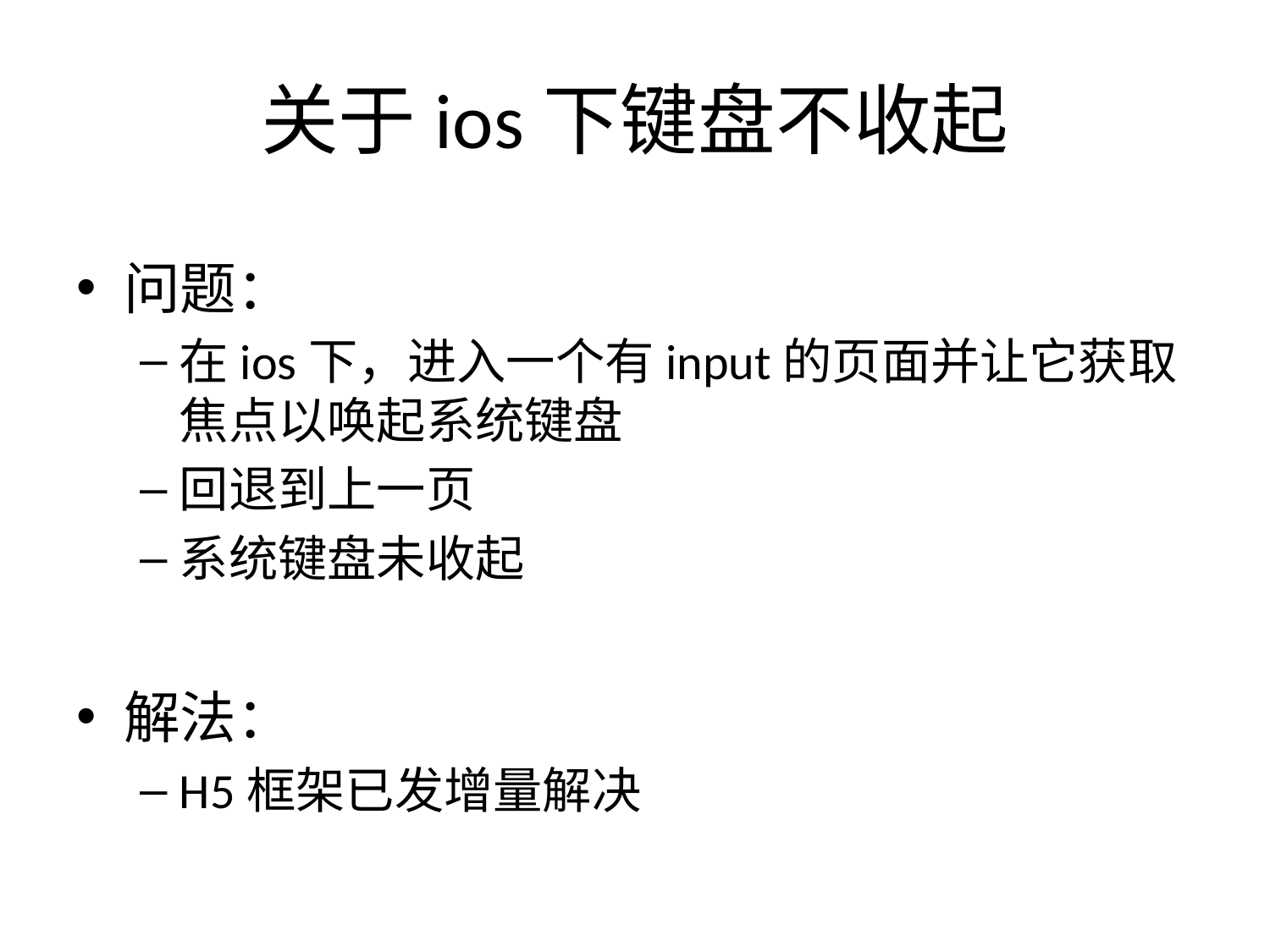

# 关于ios下键盘不收起
问题：
在ios下，进入一个有input的页面并让它获取焦点以唤起系统键盘
回退到上一页
系统键盘未收起

解法：
H5框架已发增量解决